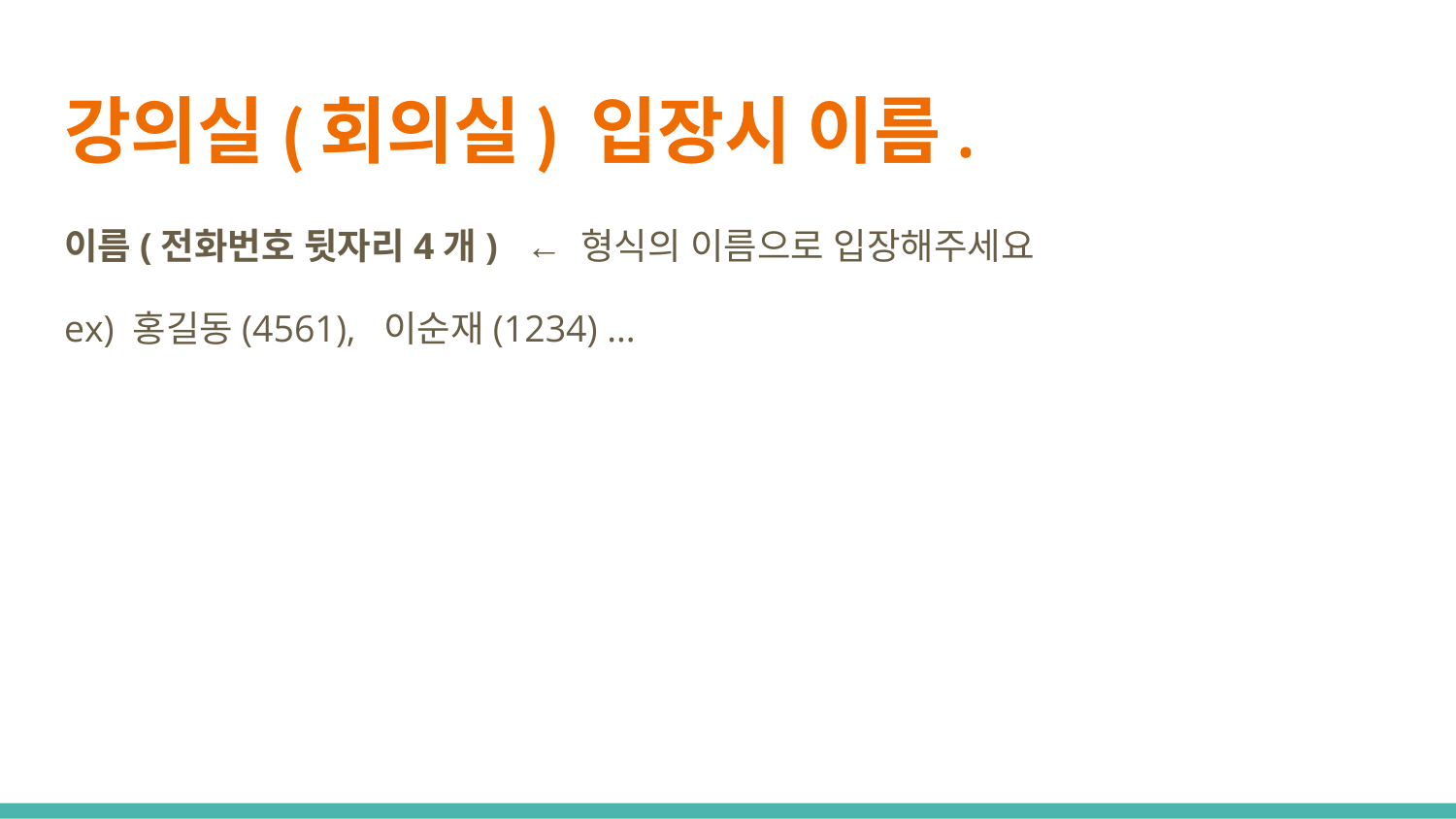

# 강의실(회의실) 입장시 이름.
이름(전화번호 뒷자리4개)   ← 형식의 이름으로 입장해주세요
ex) 홍길동(4561),  이순재(1234) ...